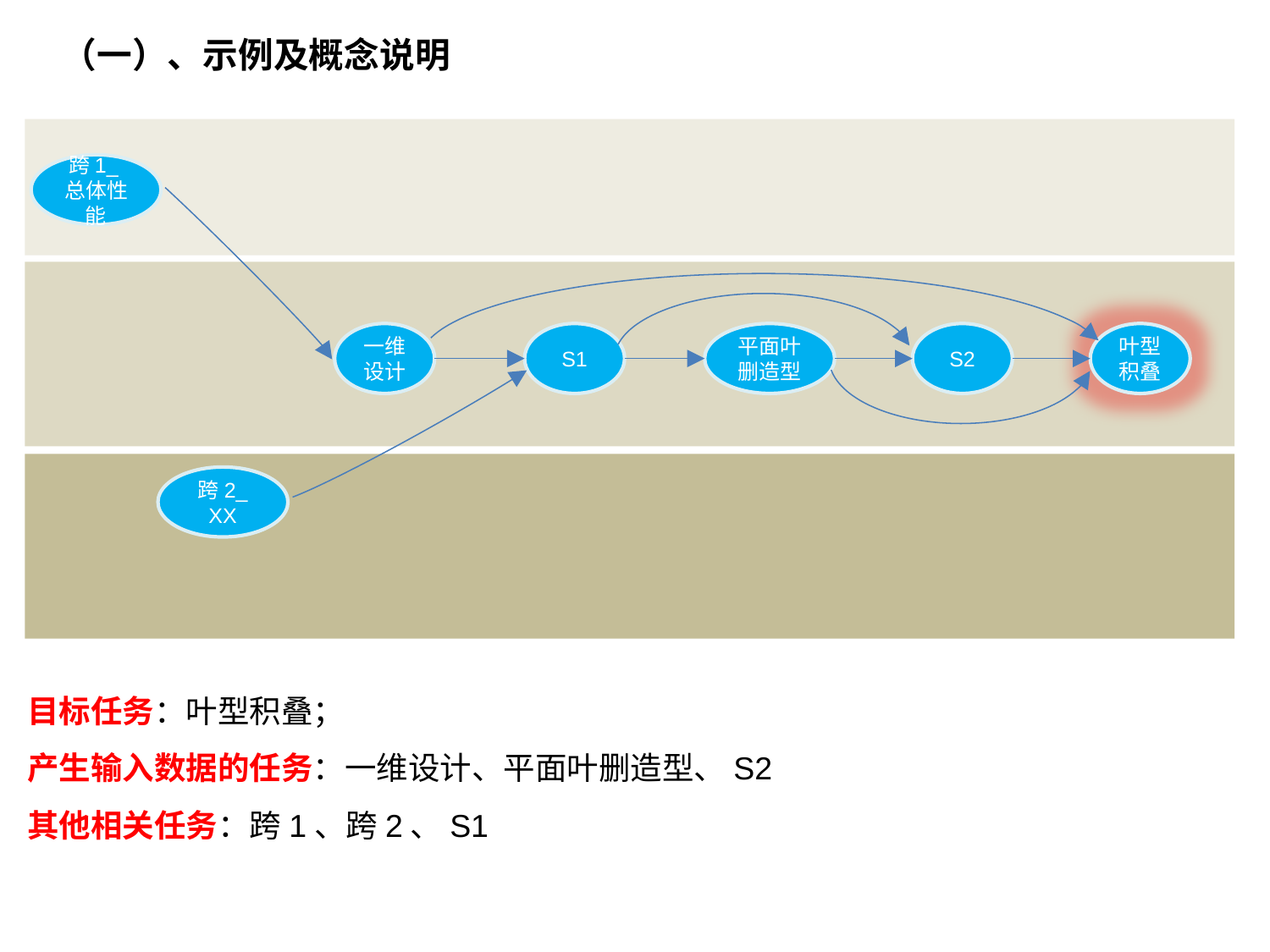

（一）、示例及概念说明

跨1_总体性能

一维设计
S1
平面叶删造型
S2
叶型积叠

跨2_
XX
目标任务：叶型积叠；
产生输入数据的任务：一维设计、平面叶删造型、S2
其他相关任务：跨1、跨2、S1